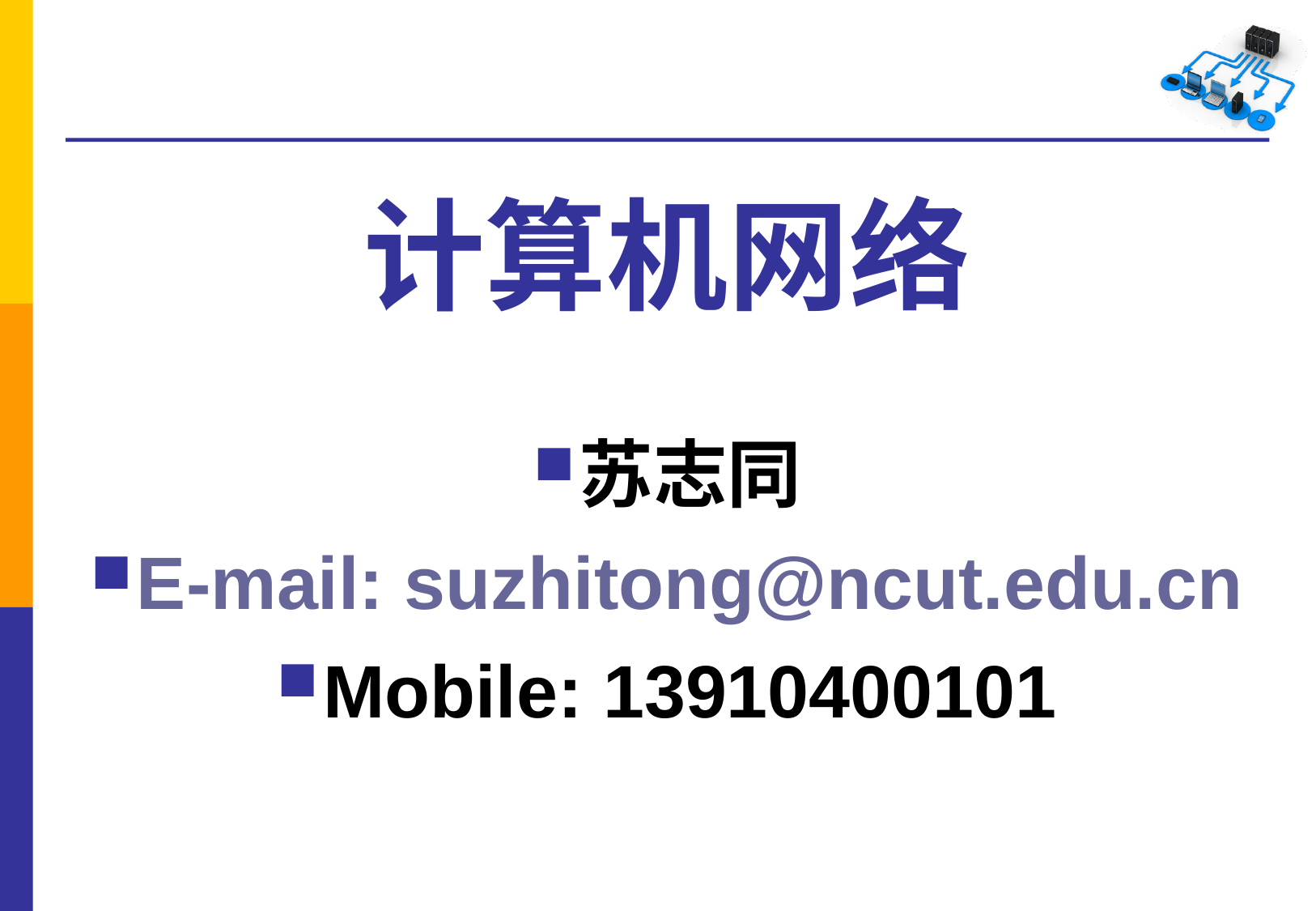

# 计算机网络
苏志同
E-mail: suzhitong@ncut.edu.cn
Mobile: 13910400101